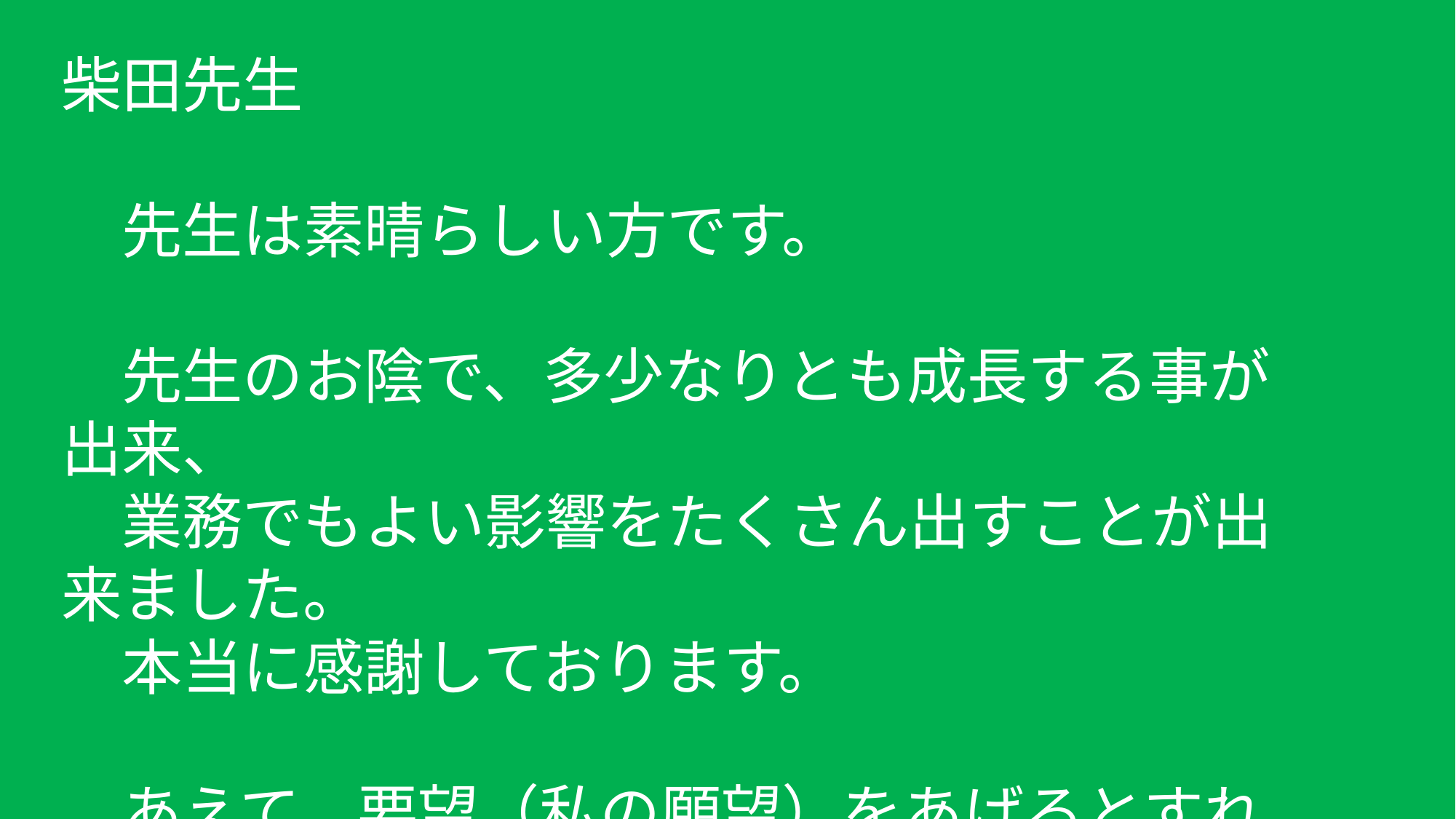

柴田先生

　先生は素晴らしい方です。

　先生のお陰で、多少なりとも成長する事が出来、
　業務でもよい影響をたくさん出すことが出来ました。
　本当に感謝しております。

　あえて、要望（私の願望）をあげるとすれば、